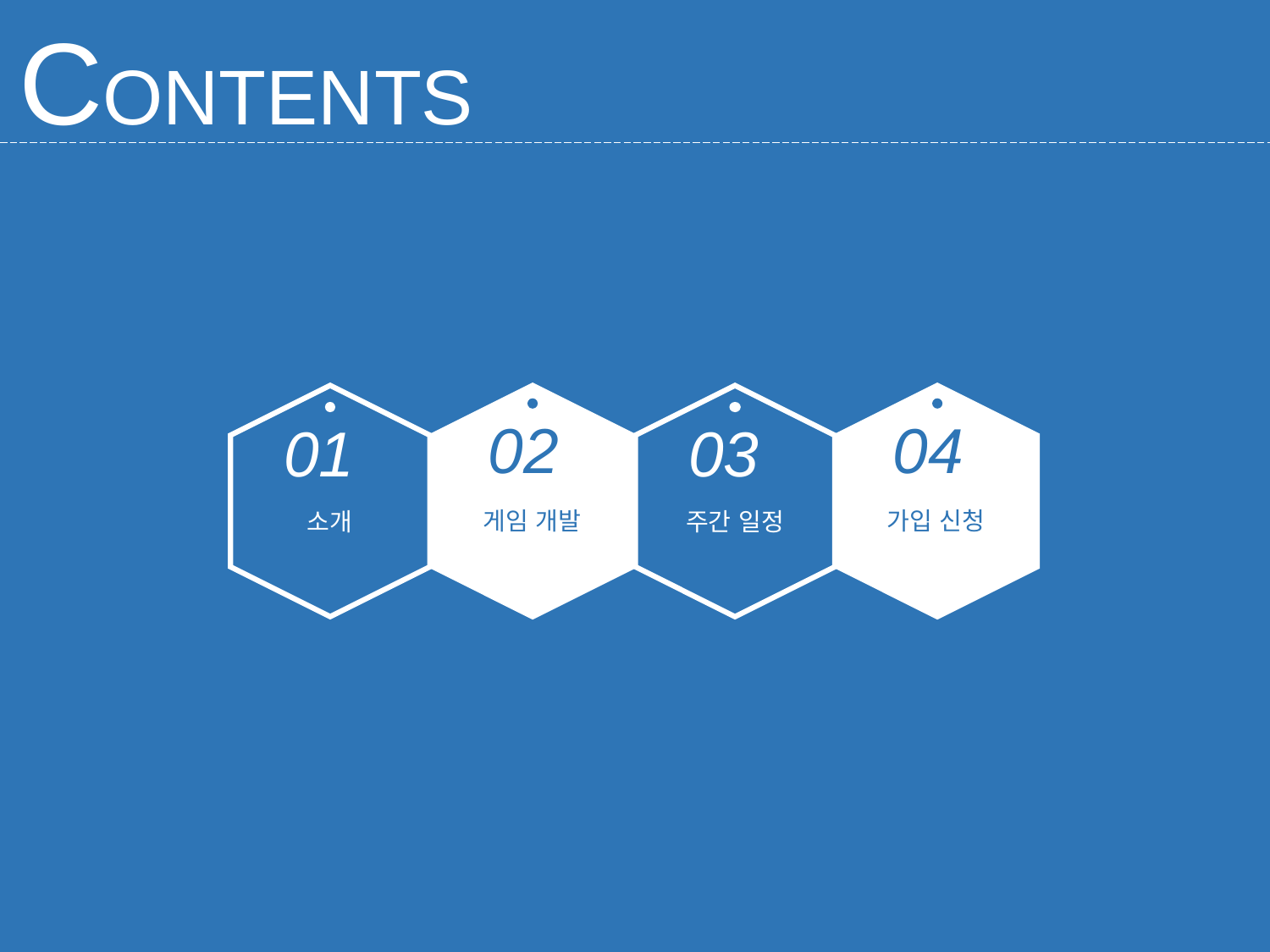

CONTENTS

01
소개

02
게임 개발

03
주간 일정

04
가입 신청